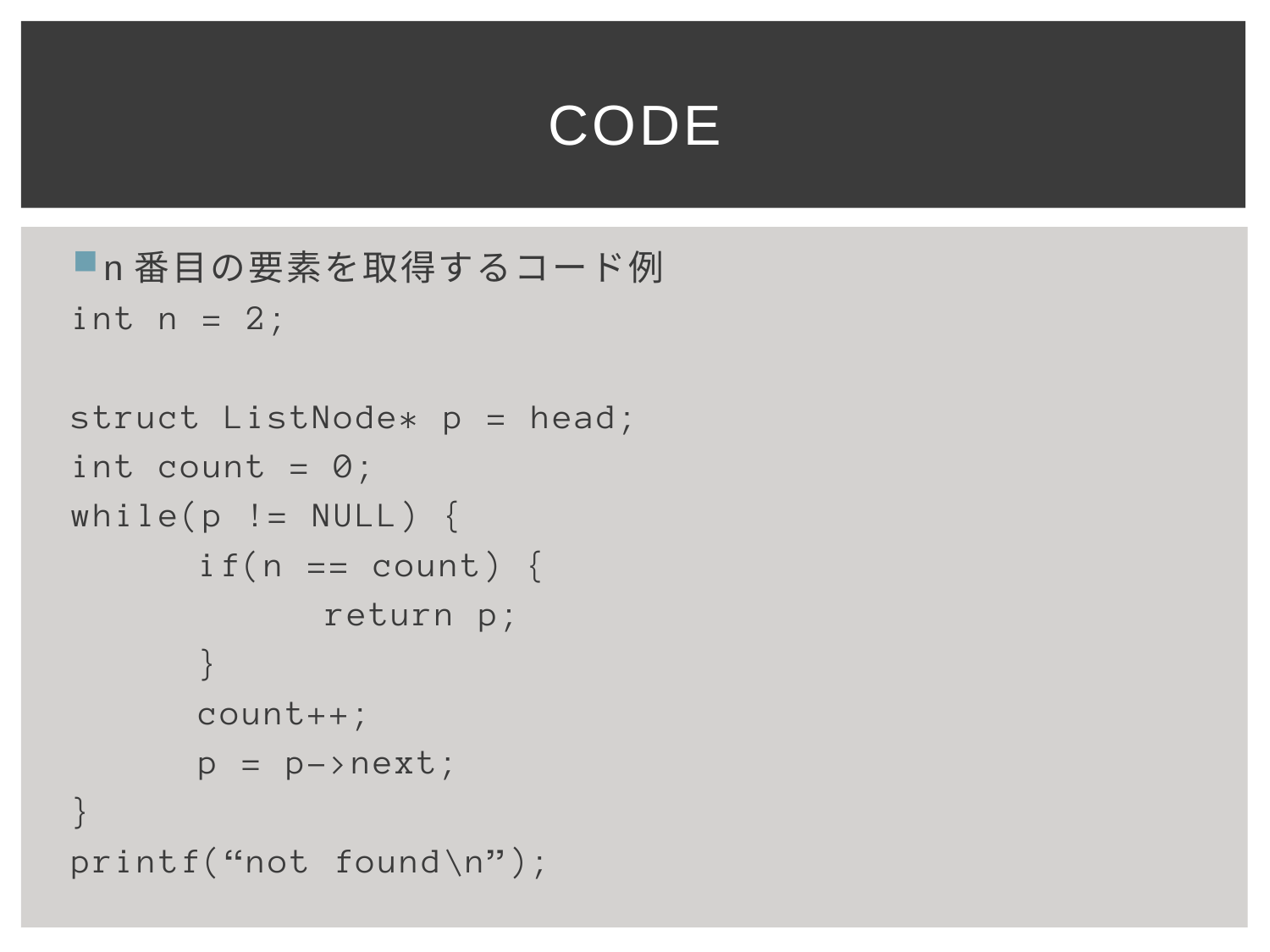

# Code
n番目の要素を取得するコード例
int n = 2;

struct ListNode* p = head;
int count = 0;
while(p != NULL) {
	if(n == count) {
		return p;
	}
	count++;
	p = p->next;
}
printf(“not found\n”);